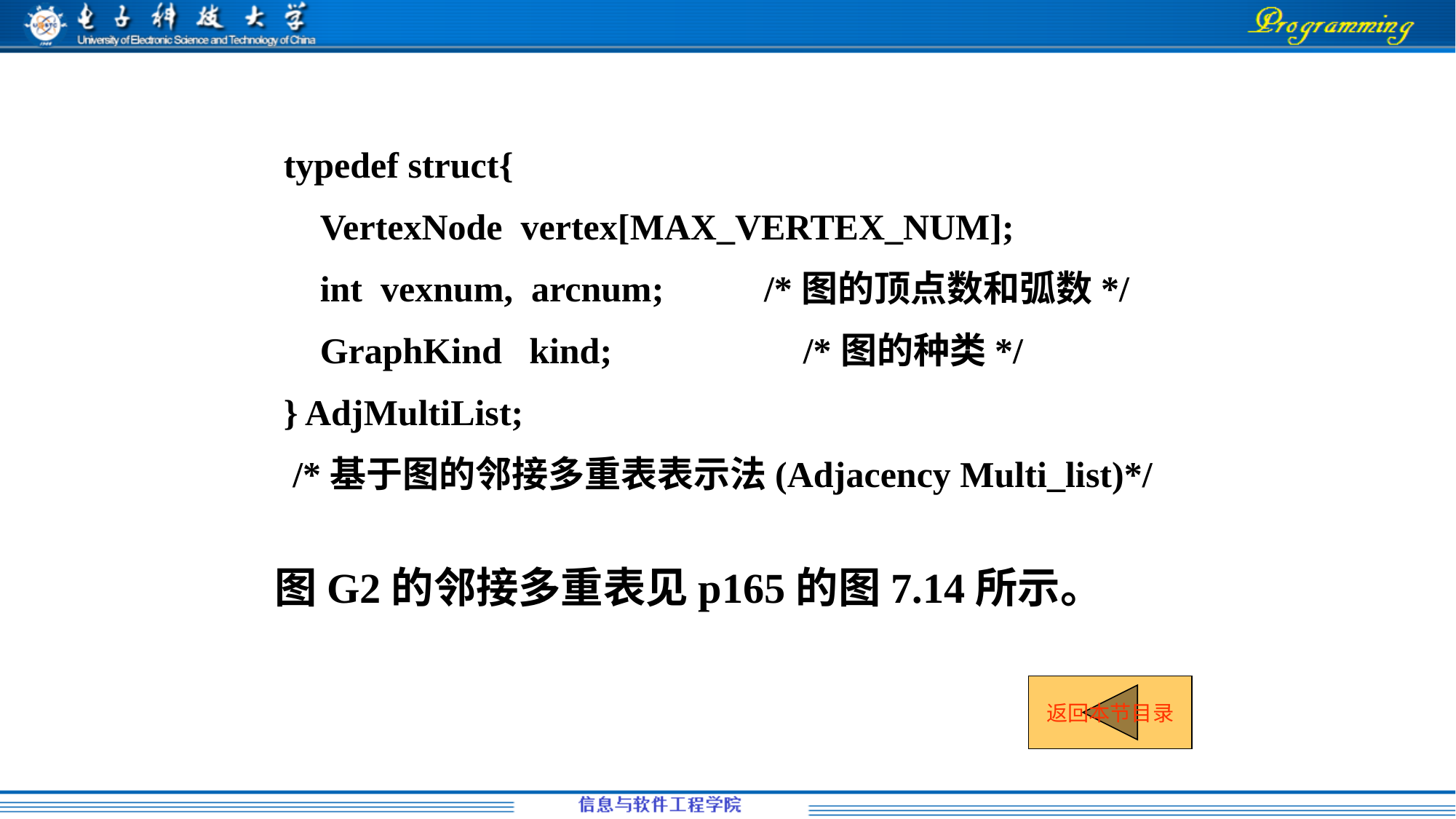

typedef struct{
    VertexNode  vertex[MAX_VERTEX_NUM];
    int  vexnum,  arcnum;           /*图的顶点数和弧数*/
    GraphKind   kind;                     /*图的种类*/
} AdjMultiList;
 /*基于图的邻接多重表表示法(Adjacency Multi_list)*/

图G2的邻接多重表见p165的图7.14所示。
返回本节目录